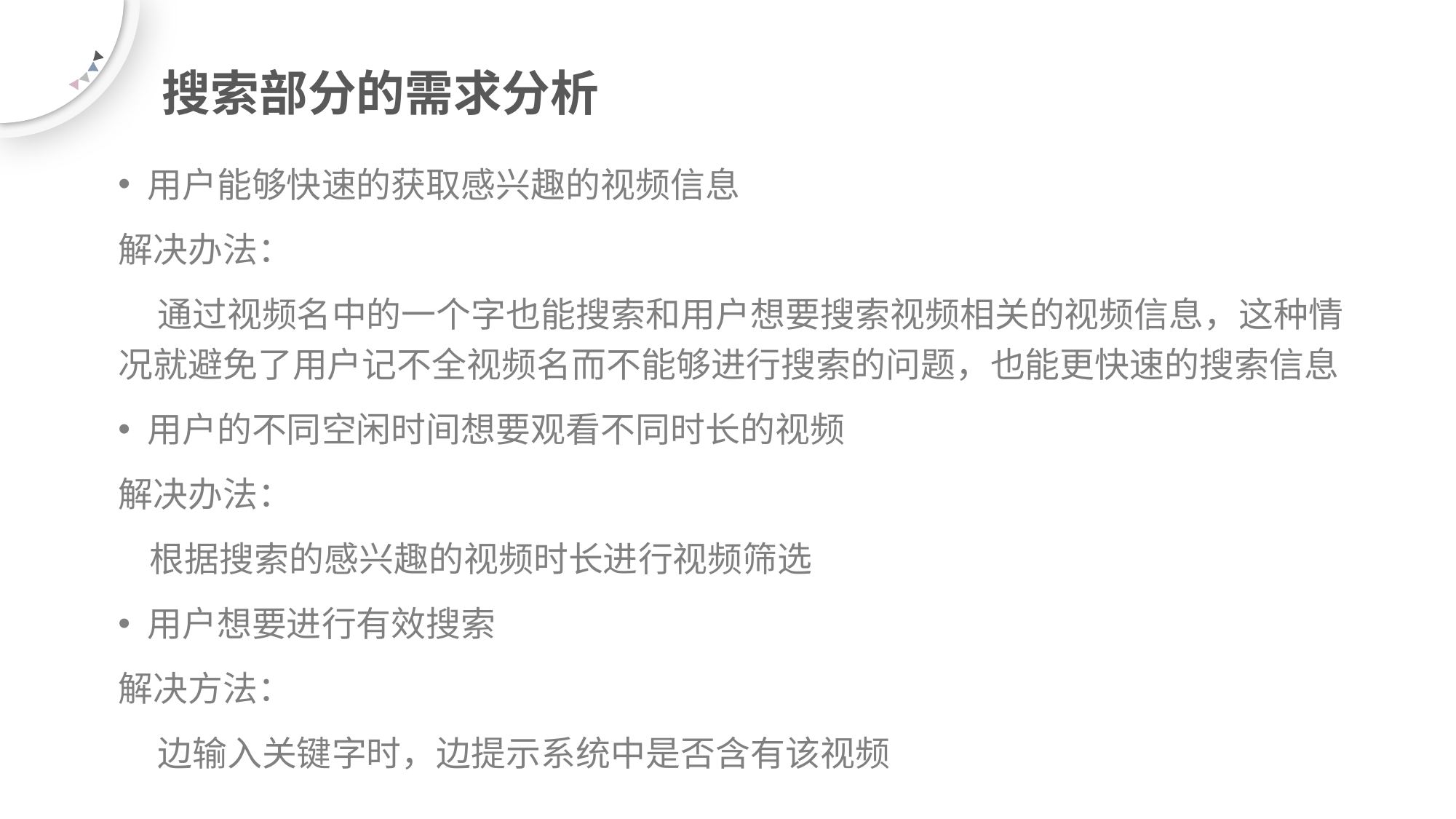

# 搜索部分的需求分析
用户能够快速的获取感兴趣的视频信息
解决办法：
    通过视频名中的一个字也能搜索和用户想要搜索视频相关的视频信息，这种情况就避免了用户记不全视频名而不能够进行搜索的问题，也能更快速的搜索信息
用户的不同空闲时间想要观看不同时长的视频
解决办法：
   根据搜索的感兴趣的视频时长进行视频筛选
用户想要进行有效搜索
解决方法：
    边输入关键字时，边提示系统中是否含有该视频